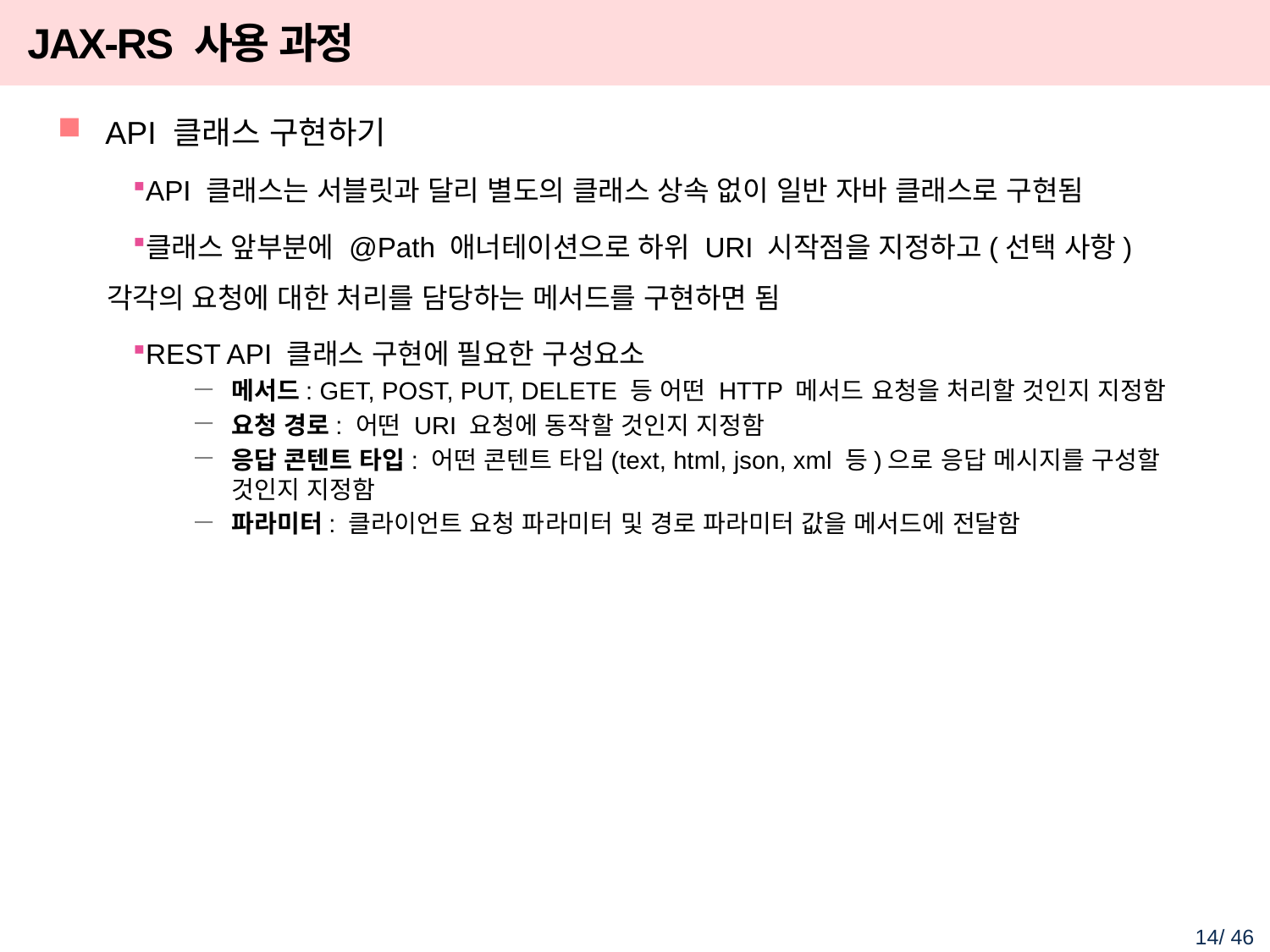

# JAX-RS 사용 과정
API 클래스 구현하기
API 클래스는 서블릿과 달리 별도의 클래스 상속 없이 일반 자바 클래스로 구현됨
클래스 앞부분에 @Path 애너테이션으로 하위 URI 시작점을 지정하고(선택 사항) 각각의 요청에 대한 처리를 담당하는 메서드를 구현하면 됨
REST API 클래스 구현에 필요한 구성요소
메서드: GET, POST, PUT, DELETE 등 어떤 HTTP 메서드 요청을 처리할 것인지 지정함
요청 경로: 어떤 URI 요청에 동작할 것인지 지정함
응답 콘텐트 타입: 어떤 콘텐트 타입(text, html, json, xml 등)으로 응답 메시지를 구성할 것인지 지정함
파라미터: 클라이언트 요청 파라미터 및 경로 파라미터 값을 메서드에 전달함